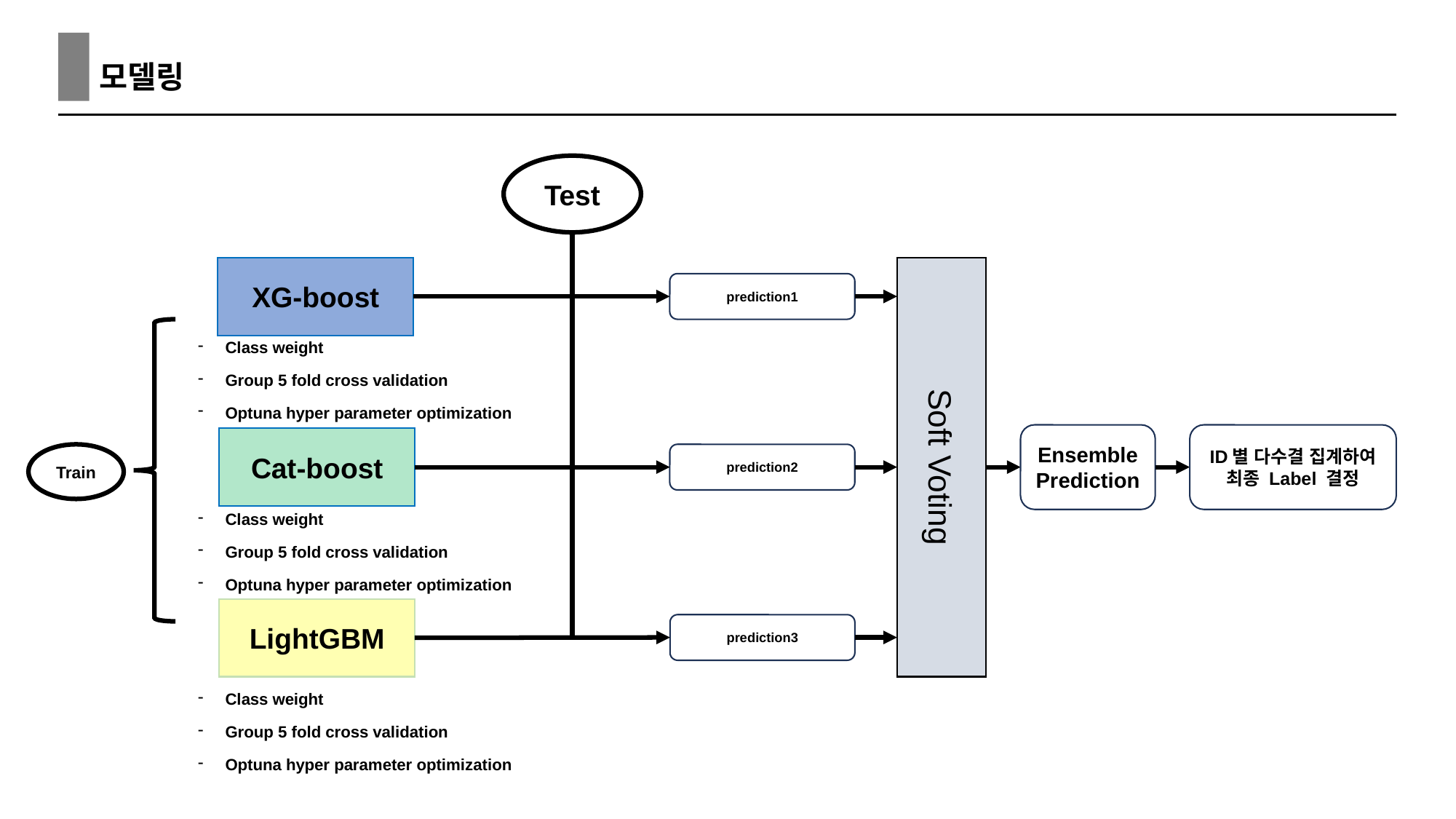

모델링
Test
XG-boost
Soft Voting
prediction1

Class weight
Group 5 fold cross validation
Optuna hyper parameter optimization
Ensemble
Prediction
ID별 다수결 집계하여 최종 Label 결정
Cat-boost
Train
prediction2
Class weight
Group 5 fold cross validation
Optuna hyper parameter optimization
LightGBM
prediction3
Class weight
Group 5 fold cross validation
Optuna hyper parameter optimization